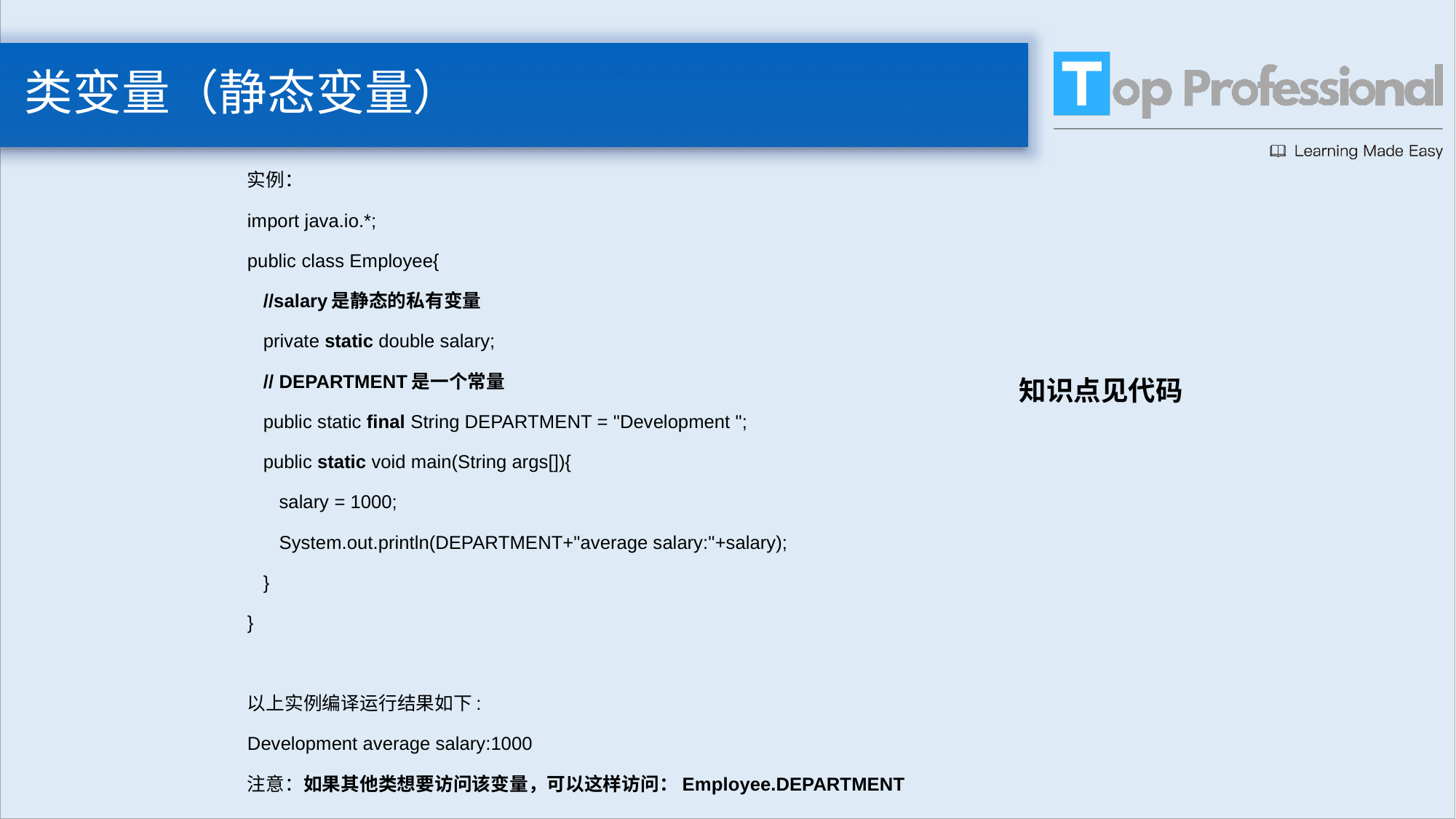

# 类变量（静态变量）
实例：
import java.io.*;
public class Employee{
   //salary是静态的私有变量
   private static double salary;
   // DEPARTMENT是一个常量
   public static final String DEPARTMENT = "Development ";
   public static void main(String args[]){
      salary = 1000;
      System.out.println(DEPARTMENT+"average salary:"+salary);
   }
}

以上实例编译运行结果如下:
Development average salary:1000
注意：如果其他类想要访问该变量，可以这样访问：Employee.DEPARTMENT
知识点见代码